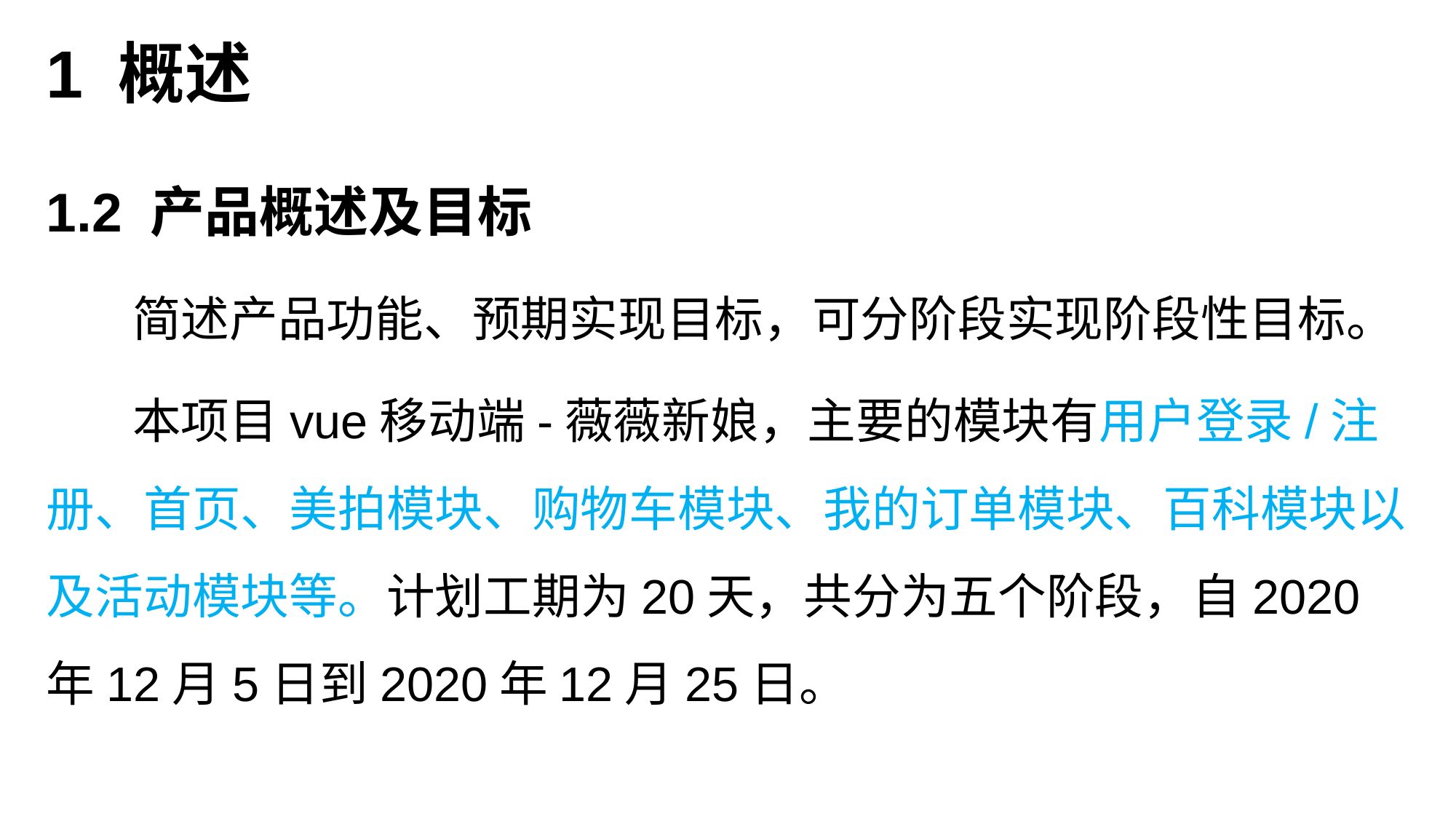

# 1 概述
1.2 产品概述及目标
简述产品功能、预期实现目标，可分阶段实现阶段性目标。
本项⽬vue移动端-薇薇新娘，主要的模块有⽤户登录/注册、首页、美拍模块、购物车模块、我的订单模块、百科模块以及活动模块等。计划⼯期为20天，共分为五个阶段，自2020年12月5日到2020年12月25日。